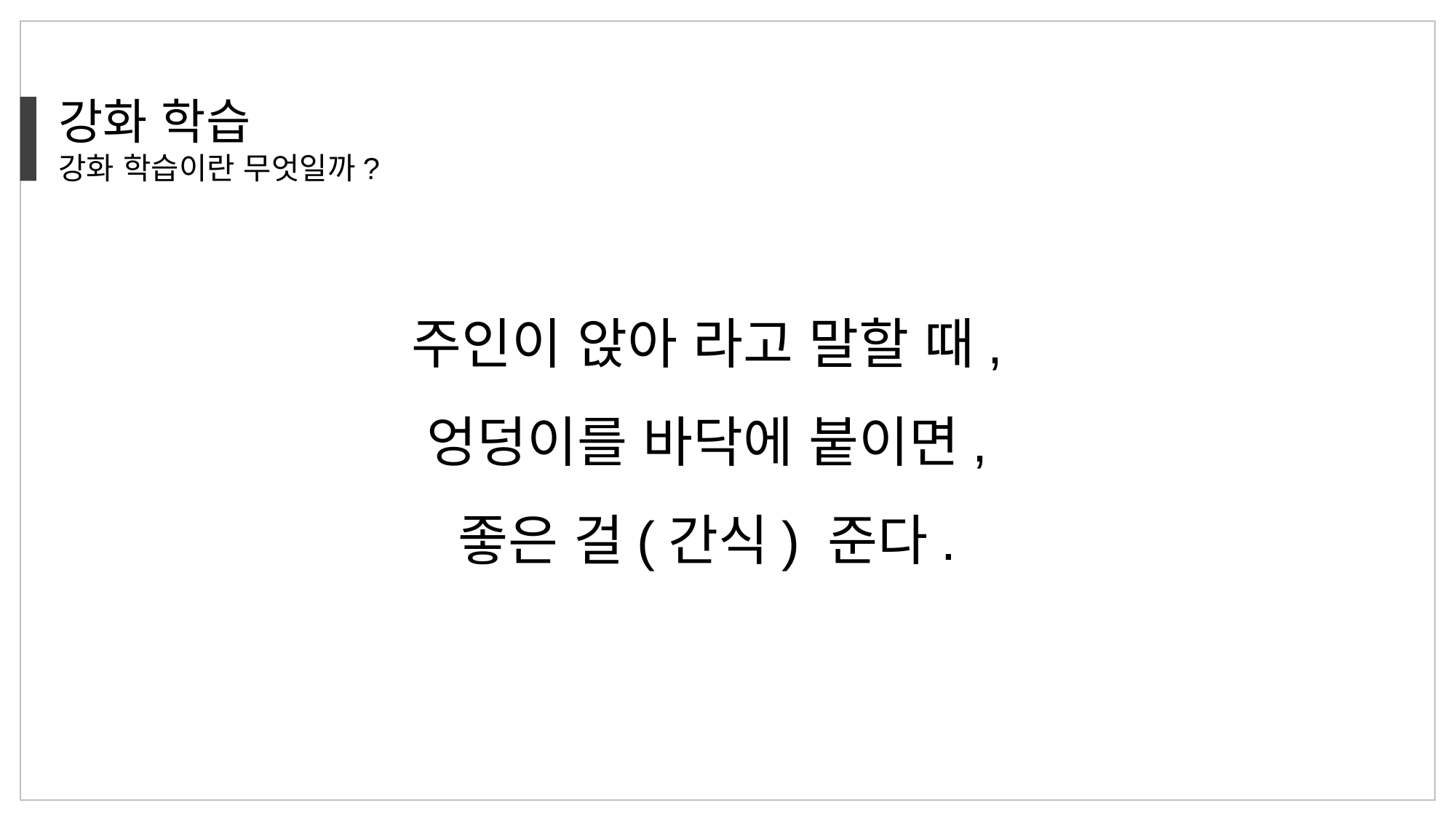

강화 학습
강화 학습이란 무엇일까?

주인이 앉아 라고 말할 때,
엉덩이를 바닥에 붙이면,
좋은 걸(간식) 준다.